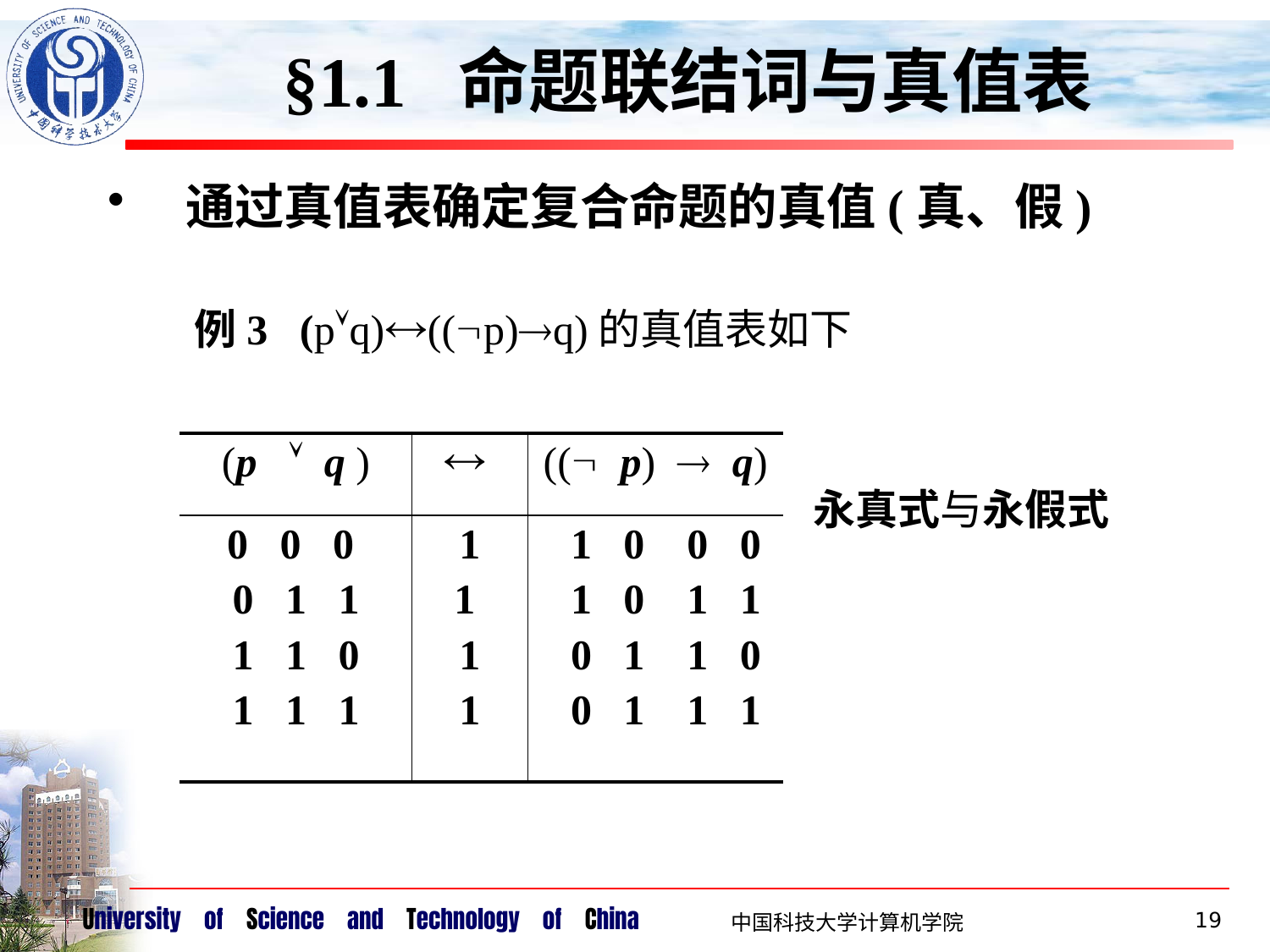

§1.1  命题联结词与真值表
通过真值表确定复合命题的真值(真、假)

        例3   (p∨q)↔((¬p)→q)的真值表如下

                                                                         永真式与永假式

| (p ∨ q ) | ↔ | ((¬ p) → q) |
| --- | --- | --- |
| 0 0 0 0 1 1 1 1 0 1 1 1 | 1 1 1 1 | 1 0 0 0 1 0 1 1 0 1 1 0 0 1 1 1 |